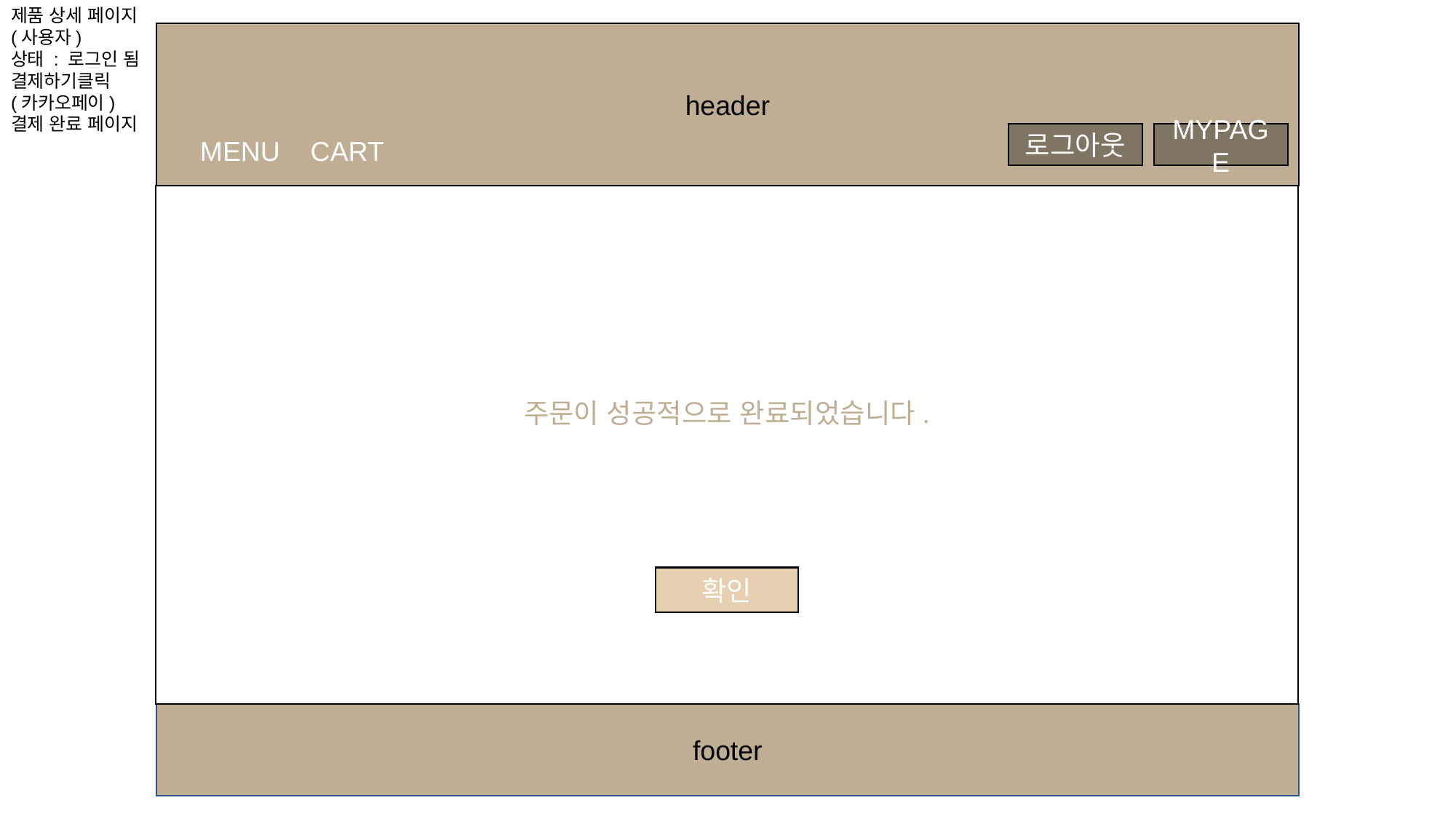

제품 상세 페이지
(사용자)
상태 : 로그인 됨
결제하기클릭
(카카오페이)
결제 완료 페이지
header
로그아웃
MYPAGE
MENU    CART
주문이 성공적으로 완료되었습니다.

확인
footer